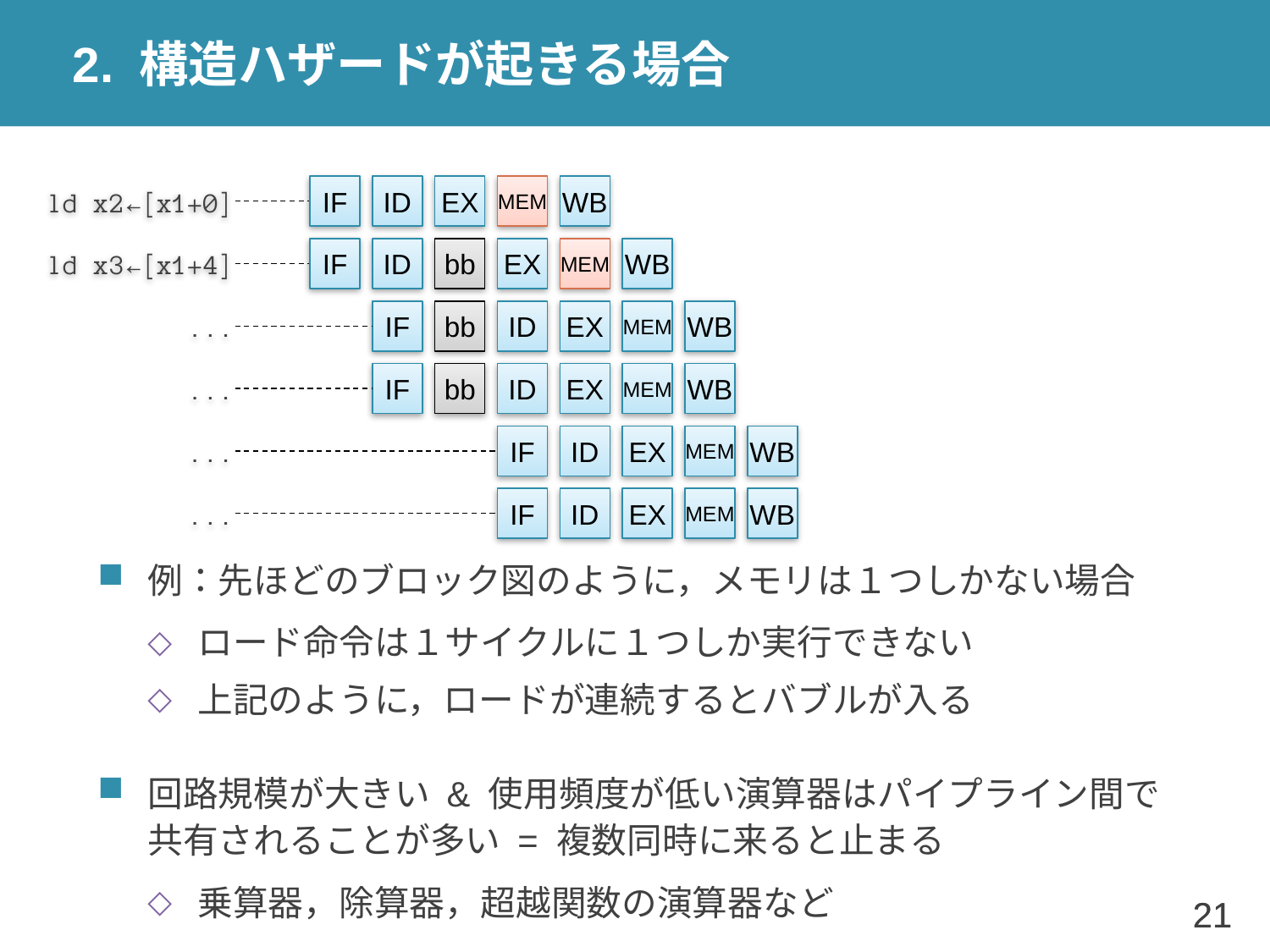

# 2. 構造ハザードが起きる場合
ld x2←[x1+0]
IF
ID
EX
MEM
WB
ld x3←[x1+4]
IF
ID
bb
EX
MEM
WB
...
IF
bb
ID
EX
MEM
WB
...
IF
bb
ID
EX
MEM
WB
...
IF
ID
EX
MEM
WB
...
IF
ID
EX
MEM
WB
例：先ほどのブロック図のように，メモリは１つしかない場合
ロード命令は１サイクルに１つしか実行できない
上記のように，ロードが連続するとバブルが入る
回路規模が大きい & 使用頻度が低い演算器はパイプライン間で
共有されることが多い = 複数同時に来ると止まる
乗算器，除算器，超越関数の演算器など